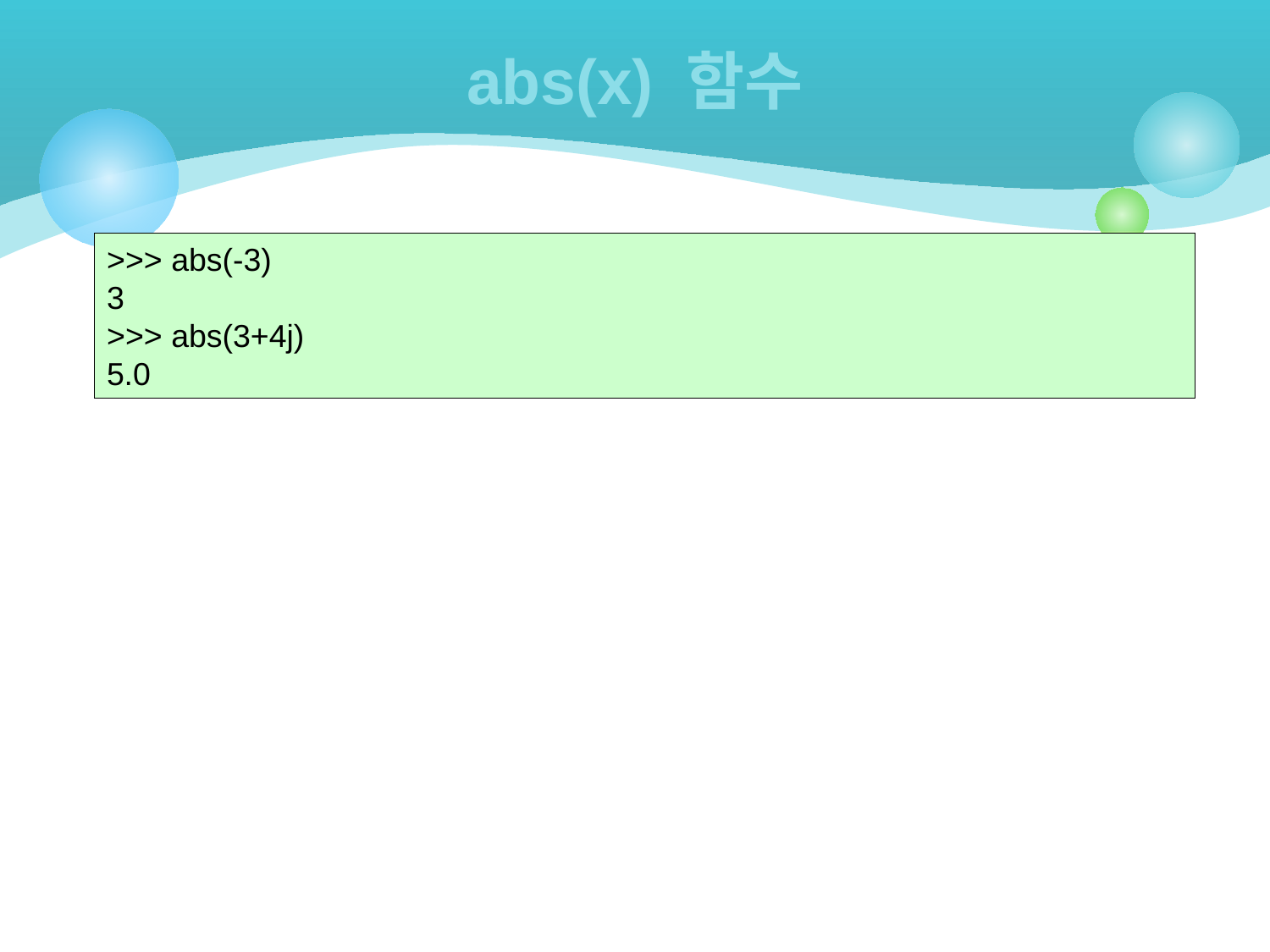

# abs(x) 함수
>>> abs(-3)
3
>>> abs(3+4j)
5.0